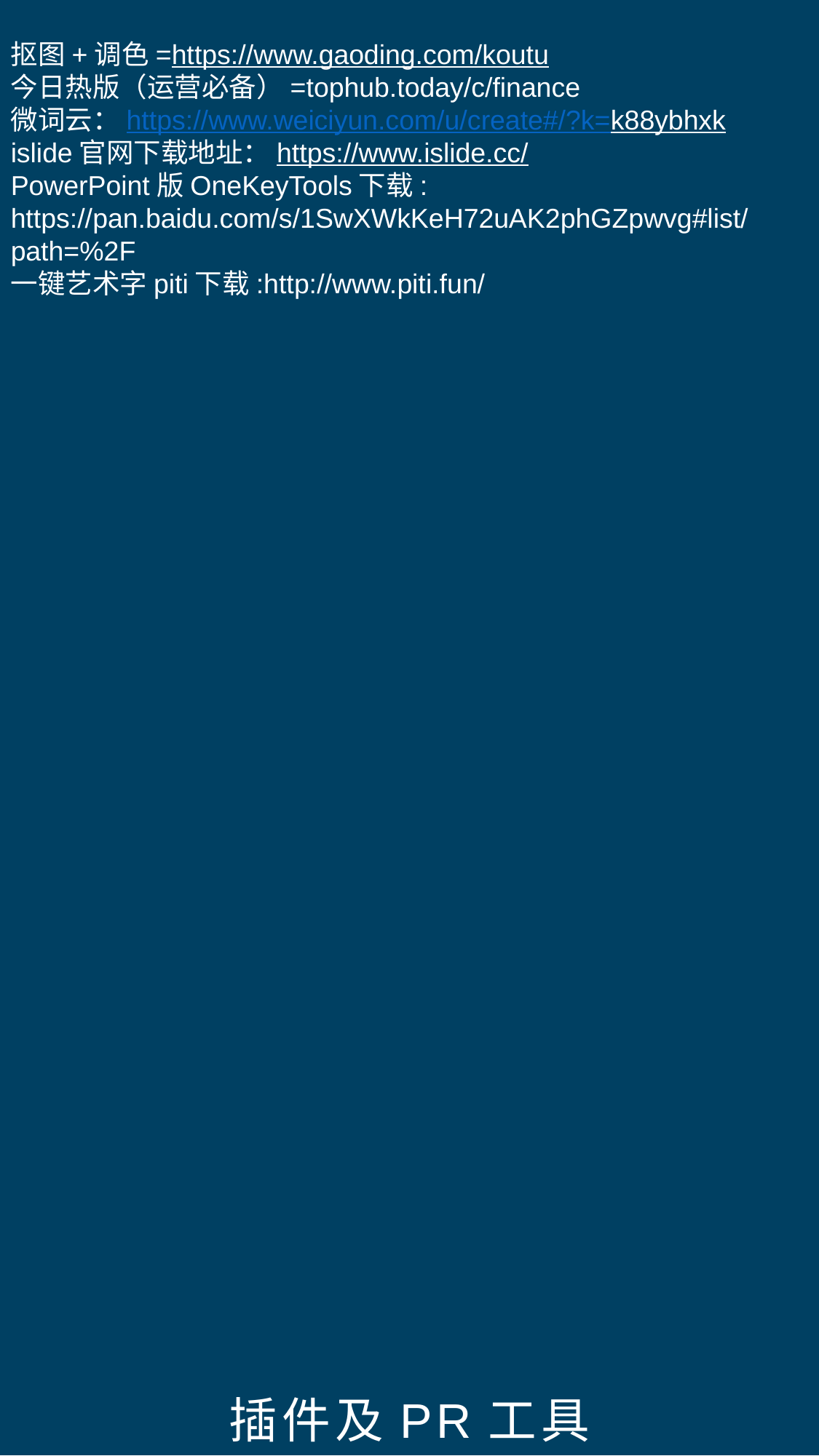

抠图+调色=https://www.gaoding.com/koutu
今日热版（运营必备）=tophub.today/c/finance
微词云：https://www.weiciyun.com/u/create#/?k=k88ybhxk
islide官网下载地址：https://www.islide.cc/
PowerPoint版OneKeyTools下载:
https://pan.baidu.com/s/1SwXWkKeH72uAK2phGZpwvg#list/path=%2F
一键艺术字piti下载:http://www.piti.fun/
插件及PR工具